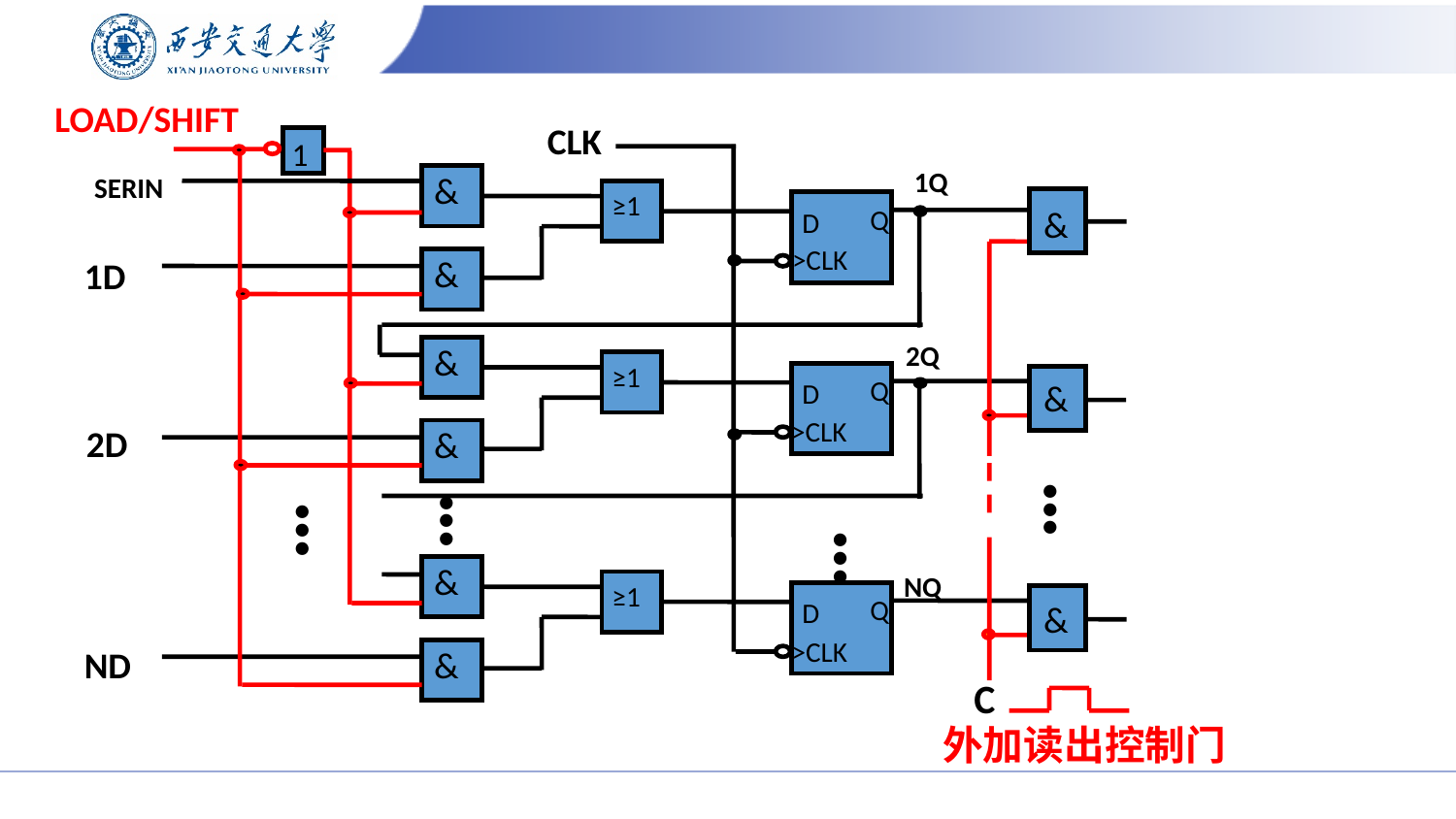

LOAD/SHIFT
CLK

1

1Q
&
SERIN

≥1

&
Q

D

>CLK

&
1D

2Q
&

≥1

Q

&
D

>CLK

2D
&

•••
•••
•••

•••

&

NQ
≥1

Q

D
&

>CLK

ND
&

C
# 外加读出控制门